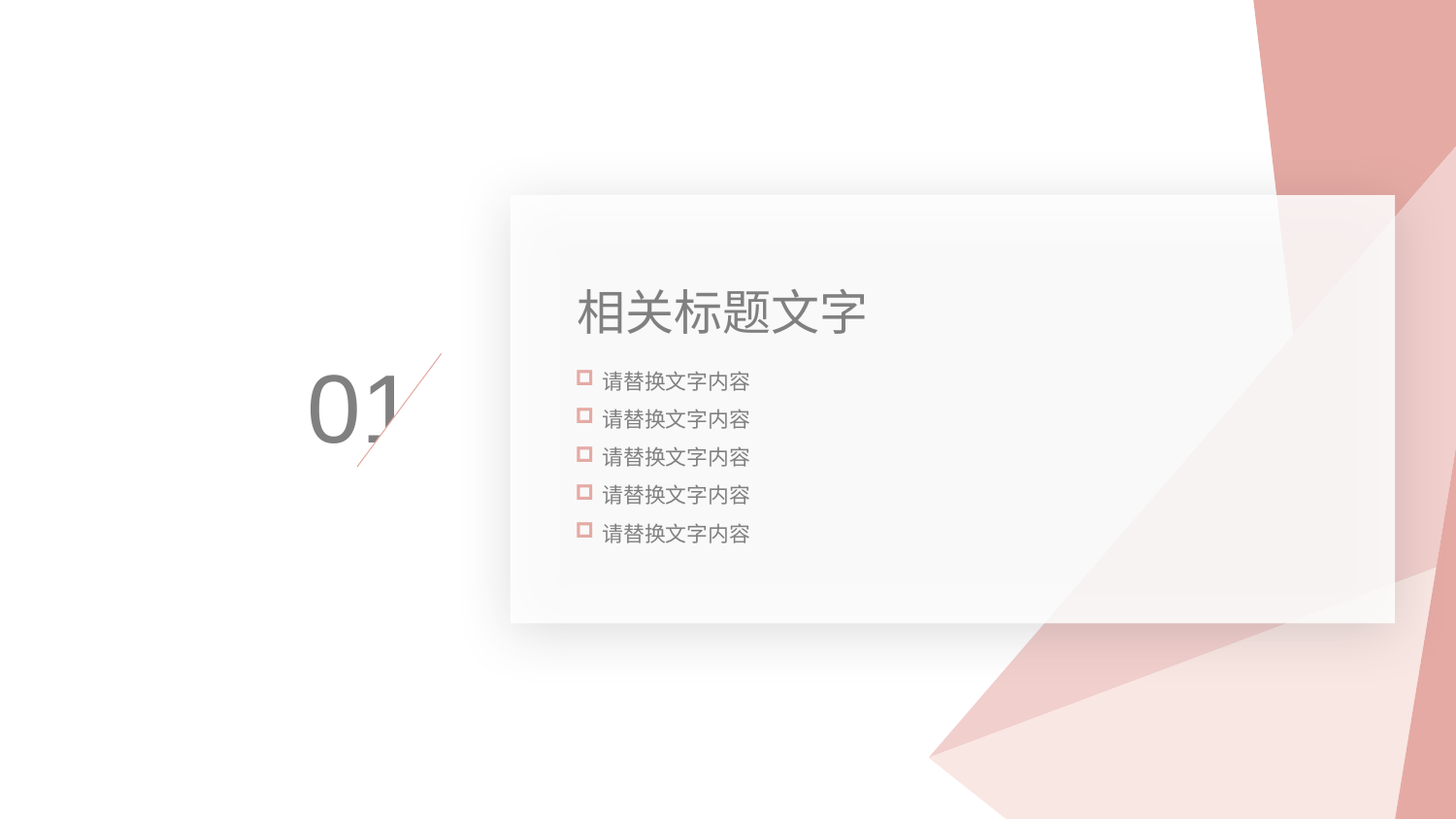

相关标题文字
01
请替换文字内容
请替换文字内容
请替换文字内容
请替换文字内容
请替换文字内容